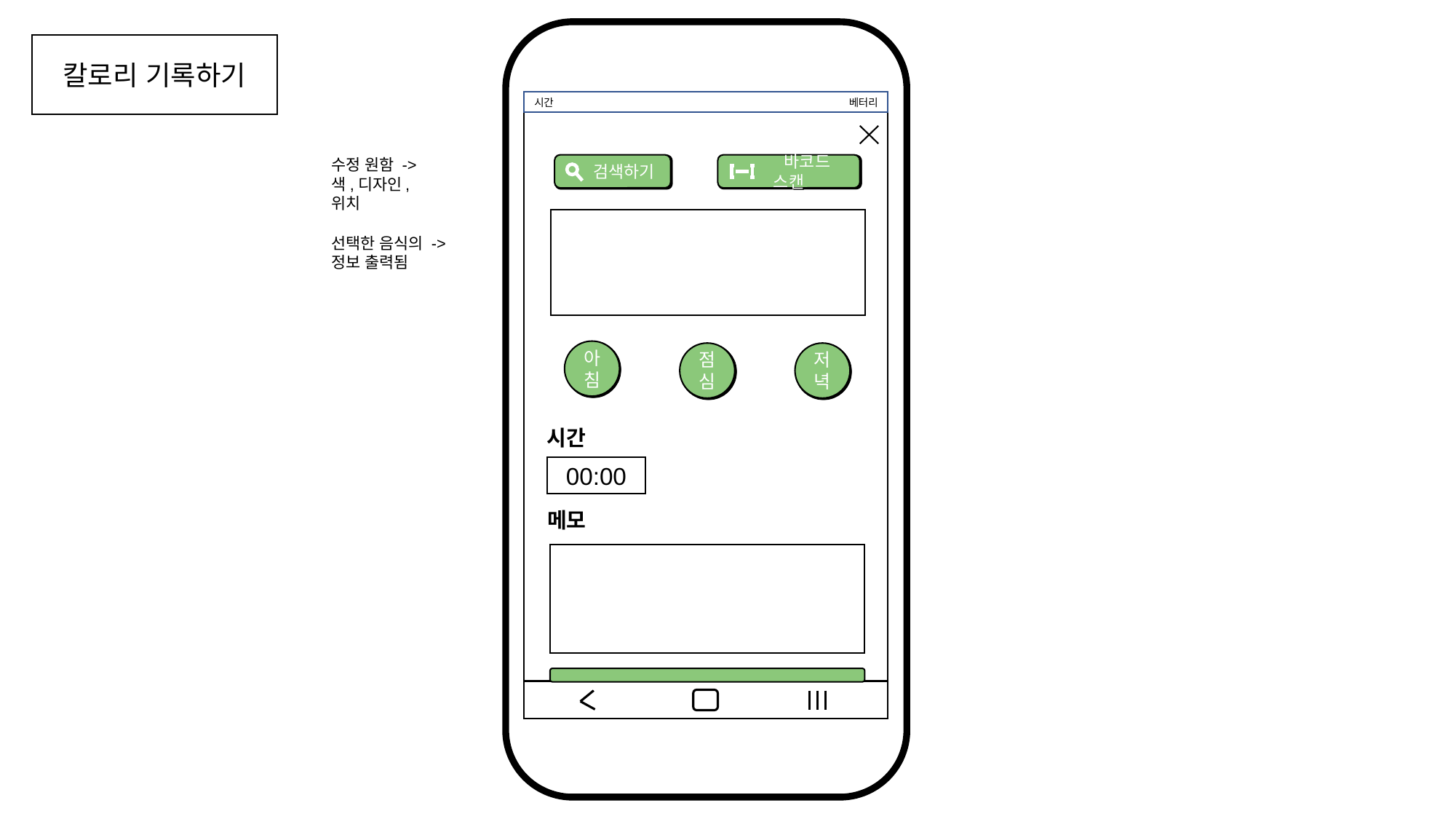

칼로리 기록하기
시간
베터리

수정 원함 ->
색,디자인,위치
    검색하기
       바코드 스캔

선택한 음식의 ->
정보 출력됨
아침
점심
저녁
시간
00:00
메모